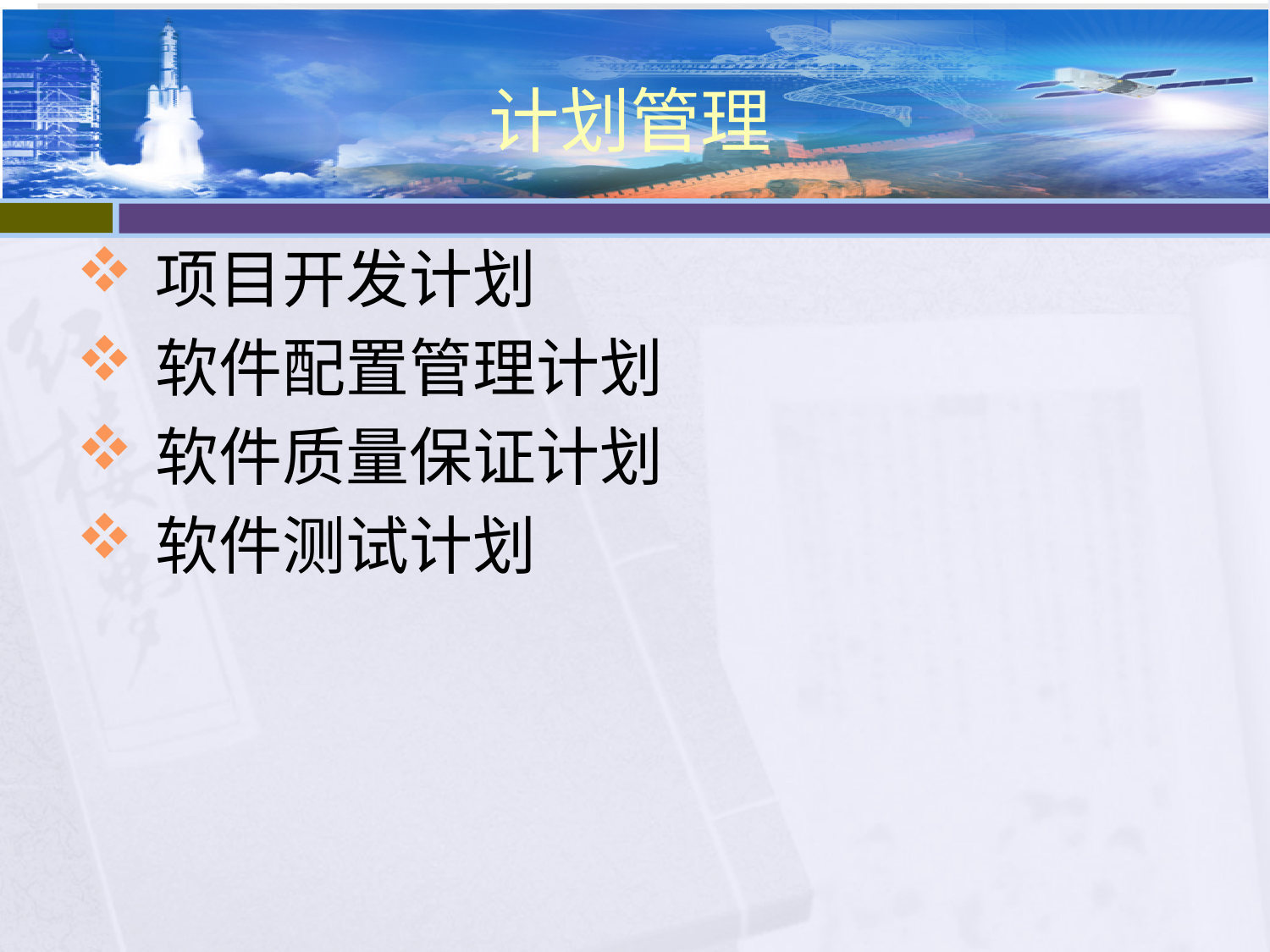

# 计划管理

项目开发计划
软件配置管理计划
软件质量保证计划
软件测试计划